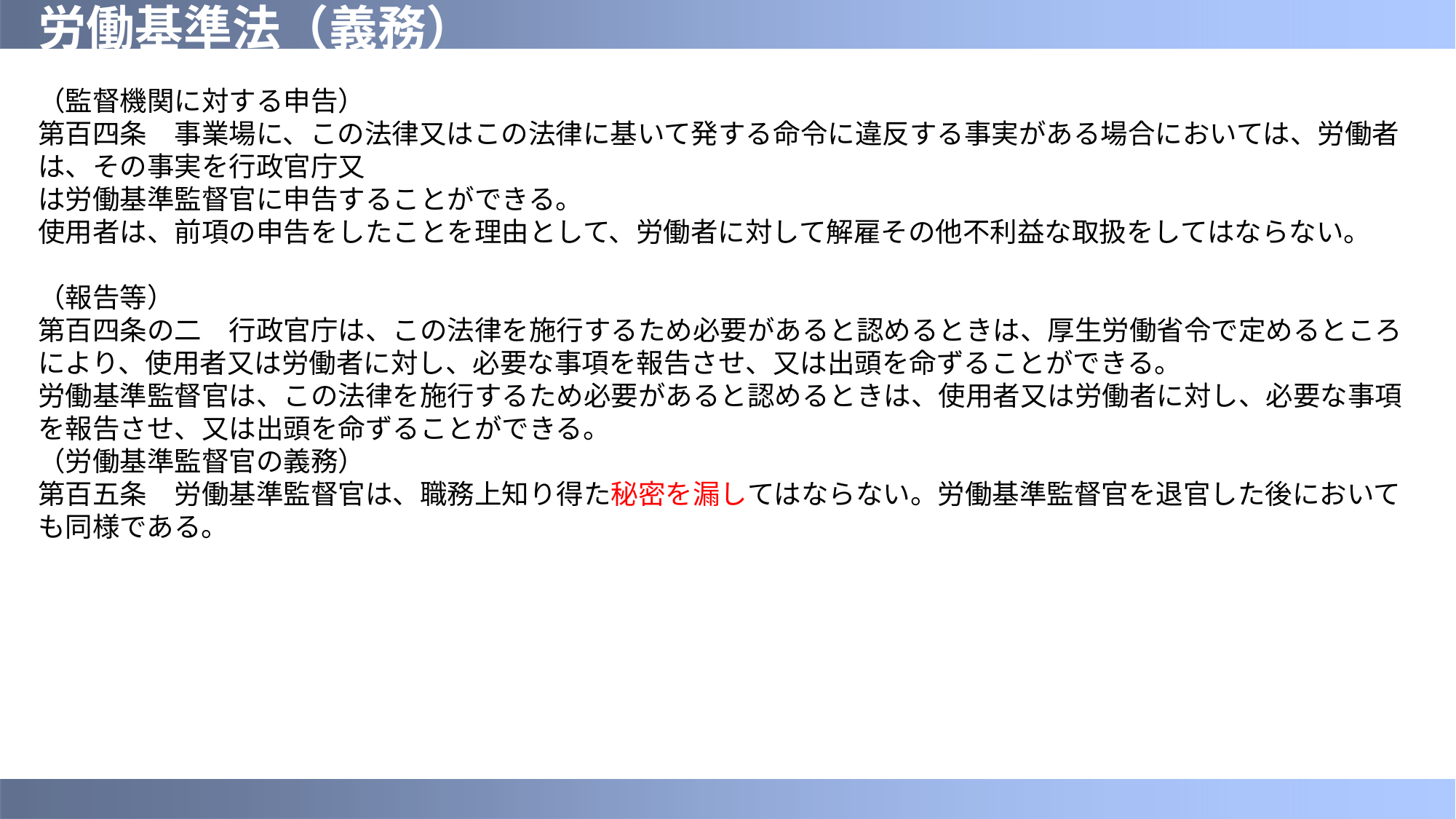

# 労働基準法（義務）
（監督機関に対する申告）
第百四条　事業場に、この法律又はこの法律に基いて発する命令に違反する事実がある場合においては、労働者は、その事実を行政官庁又
は労働基準監督官に申告することができる。
使用者は、前項の申告をしたことを理由として、労働者に対して解雇その他不利益な取扱をしてはならない。

（報告等）
第百四条の二　行政官庁は、この法律を施行するため必要があると認めるときは、厚生労働省令で定めるところにより、使用者又は労働者に対し、必要な事項を報告させ、又は出頭を命ずることができる。
労働基準監督官は、この法律を施行するため必要があると認めるときは、使用者又は労働者に対し、必要な事項を報告させ、又は出頭を命ずることができる。
（労働基準監督官の義務）
第百五条　労働基準監督官は、職務上知り得た秘密を漏してはならない。労働基準監督官を退官した後においても同様である。